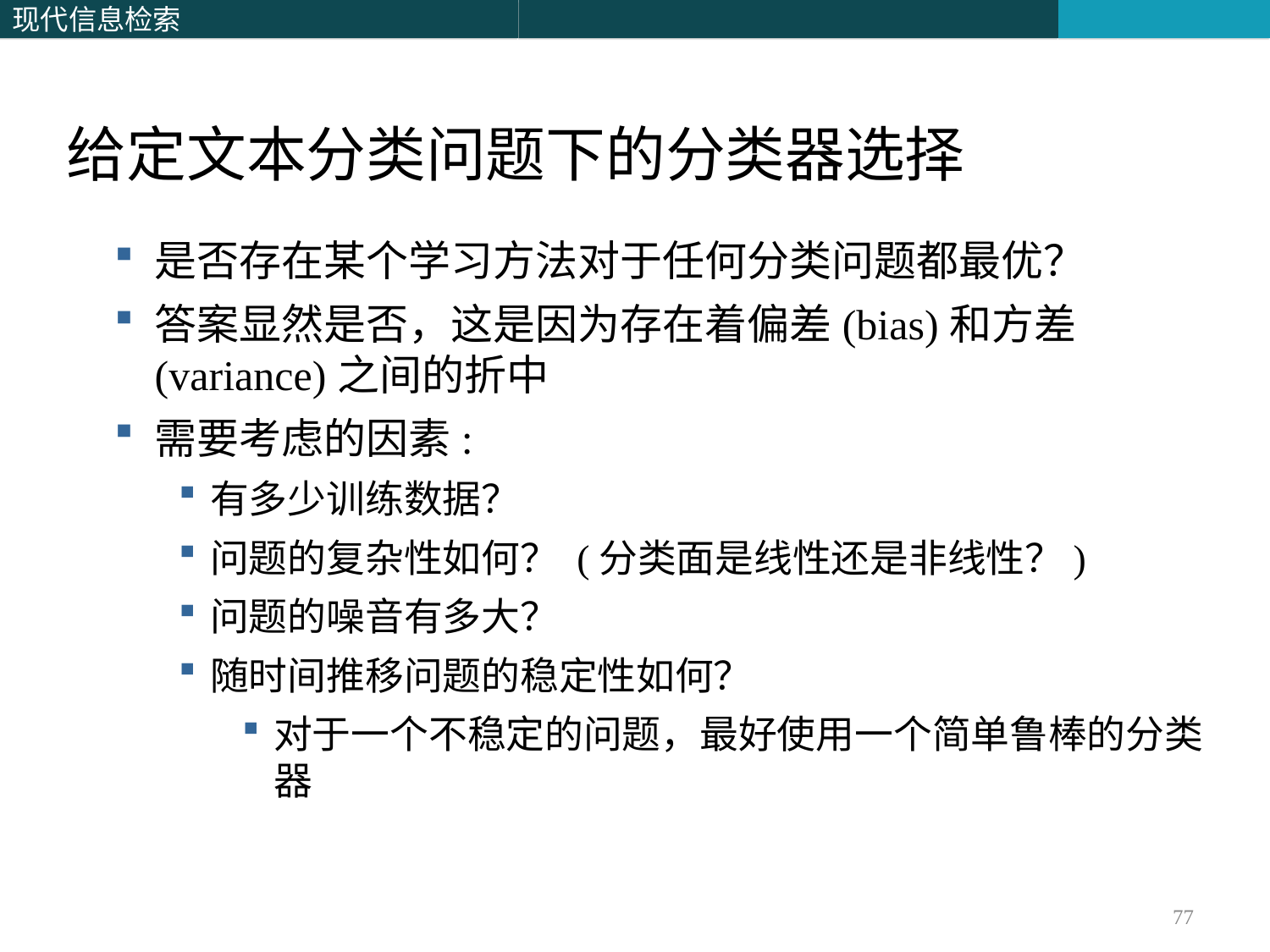

给定文本分类问题下的分类器选择

是否存在某个学习方法对于任何分类问题都最优？
答案显然是否，这是因为存在着偏差(bias)和方差(variance)之间的折中
需要考虑的因素:
有多少训练数据？
问题的复杂性如何？ (分类面是线性还是非线性？)
问题的噪音有多大？
随时间推移问题的稳定性如何？
对于一个不稳定的问题，最好使用一个简单鲁棒的分类器
77